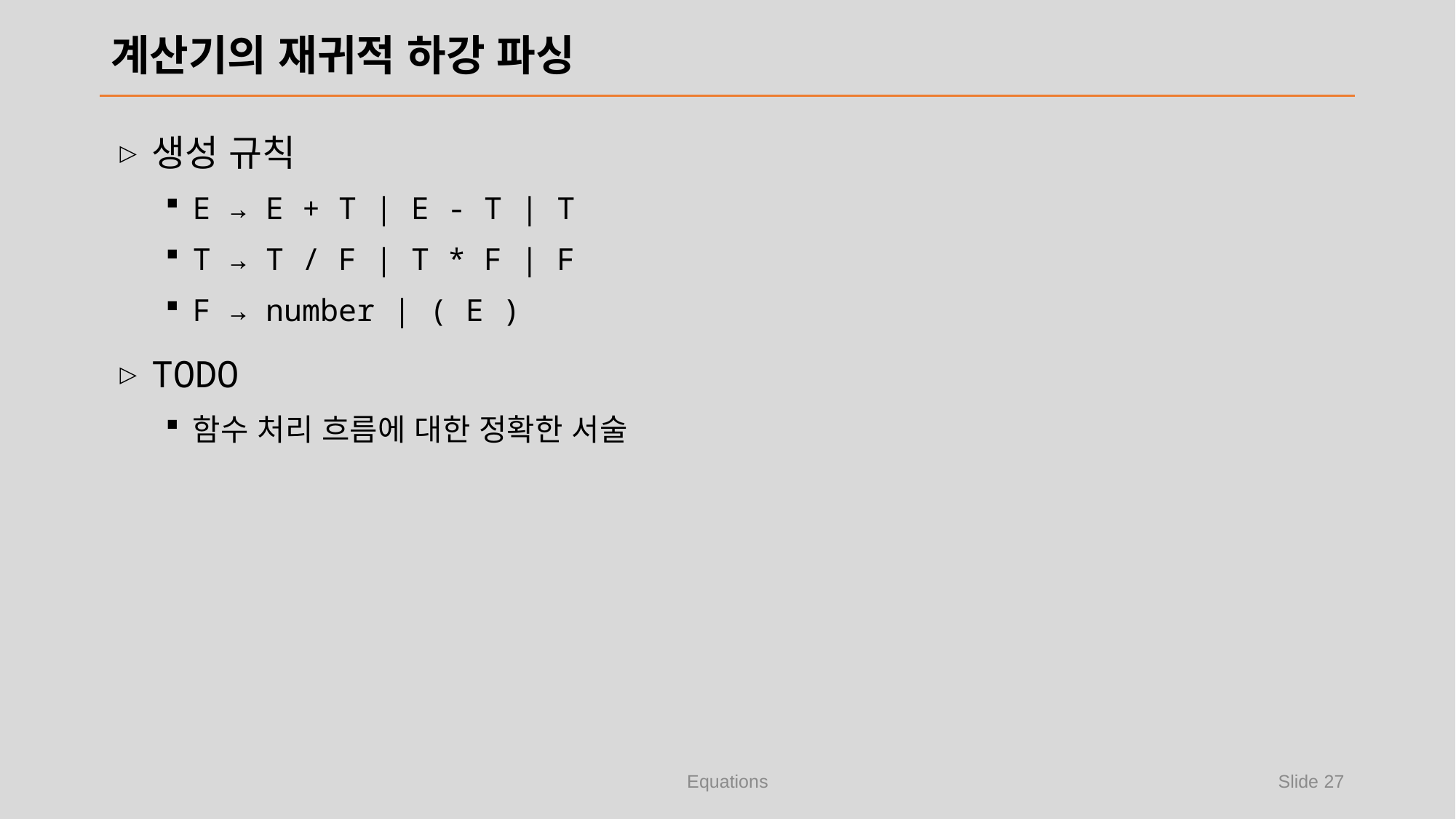

# 계산기의 재귀적 하강 파싱
생성 규칙
E → E + T | E - T | T
T → T / F | T * F | F
F → number | ( E )
TODO
함수 처리 흐름에 대한 정확한 서술

Equations
Slide 27